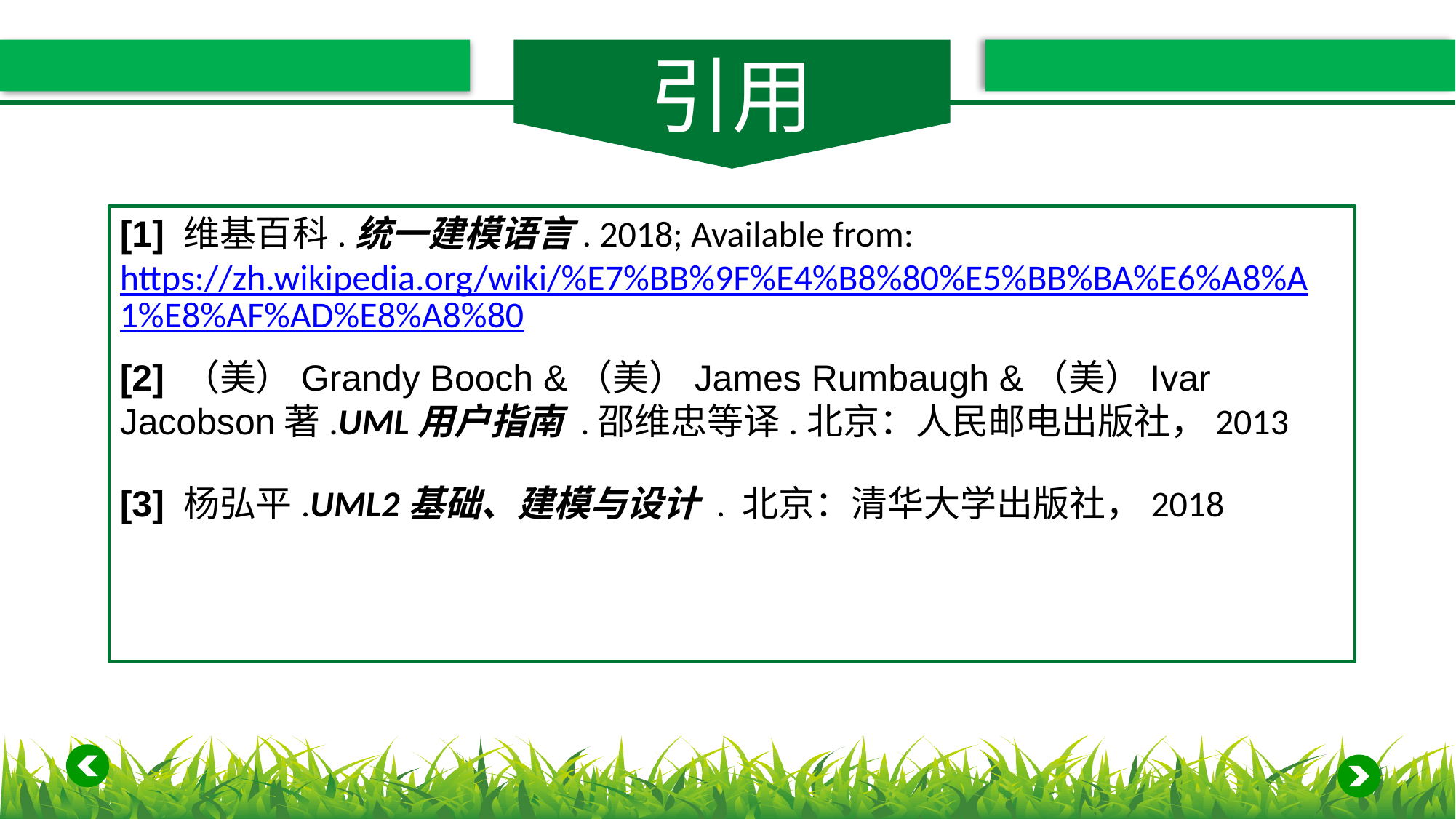

引用
[1] 维基百科.统一建模语言. 2018; Available from: https://zh.wikipedia.org/wiki/%E7%BB%9F%E4%B8%80%E5%BB%BA%E6%A8%A1%E8%AF%AD%E8%A8%80

[2] （美）Grandy Booch &（美）James Rumbaugh &（美）Ivar Jacobson著.UML用户指南 .邵维忠等译.北京：人民邮电出版社，2013
[3] 杨弘平.UML2基础、建模与设计 . 北京：清华大学出版社，2018